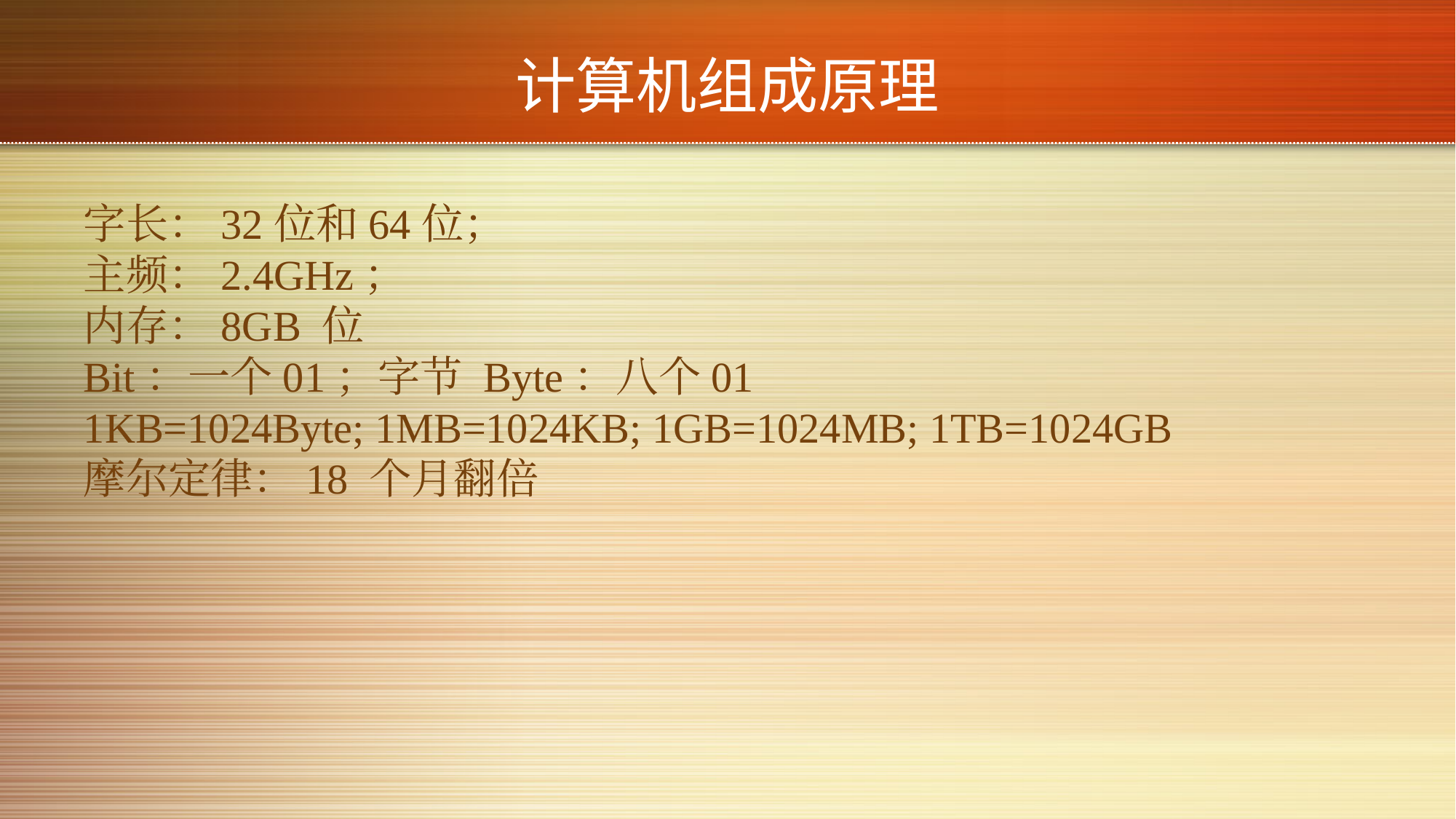

# 计算机组成原理
字长：32位和64位；
主频：2.4GHz；
内存：8GB 位
Bit：一个01；字节 Byte：八个01
1KB=1024Byte; 1MB=1024KB; 1GB=1024MB; 1TB=1024GB
摩尔定律：18 个月翻倍